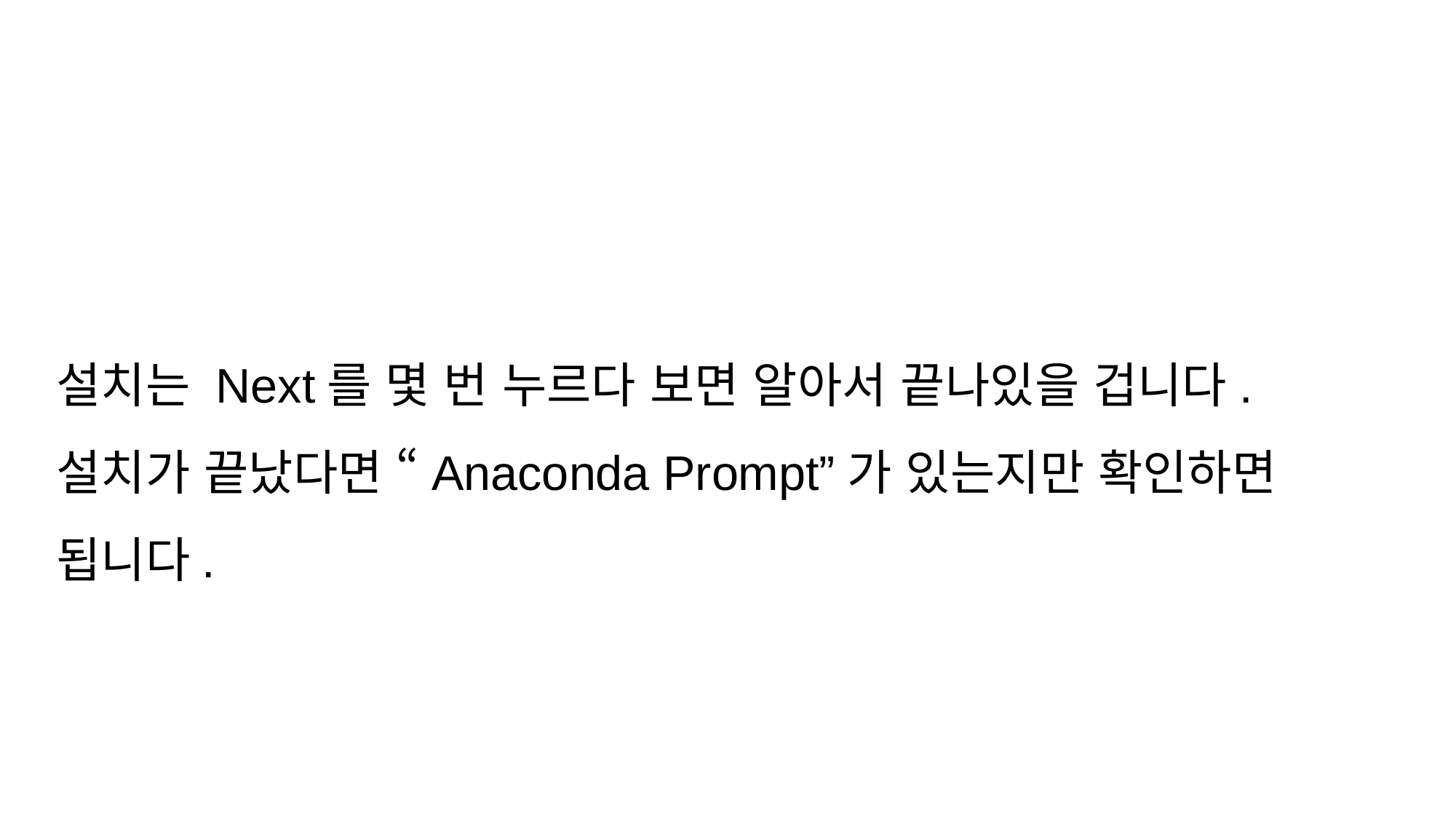

설치는 Next를 몇 번 누르다 보면 알아서 끝나있을 겁니다.
설치가 끝났다면 “Anaconda Prompt”가 있는지만 확인하면 됩니다.